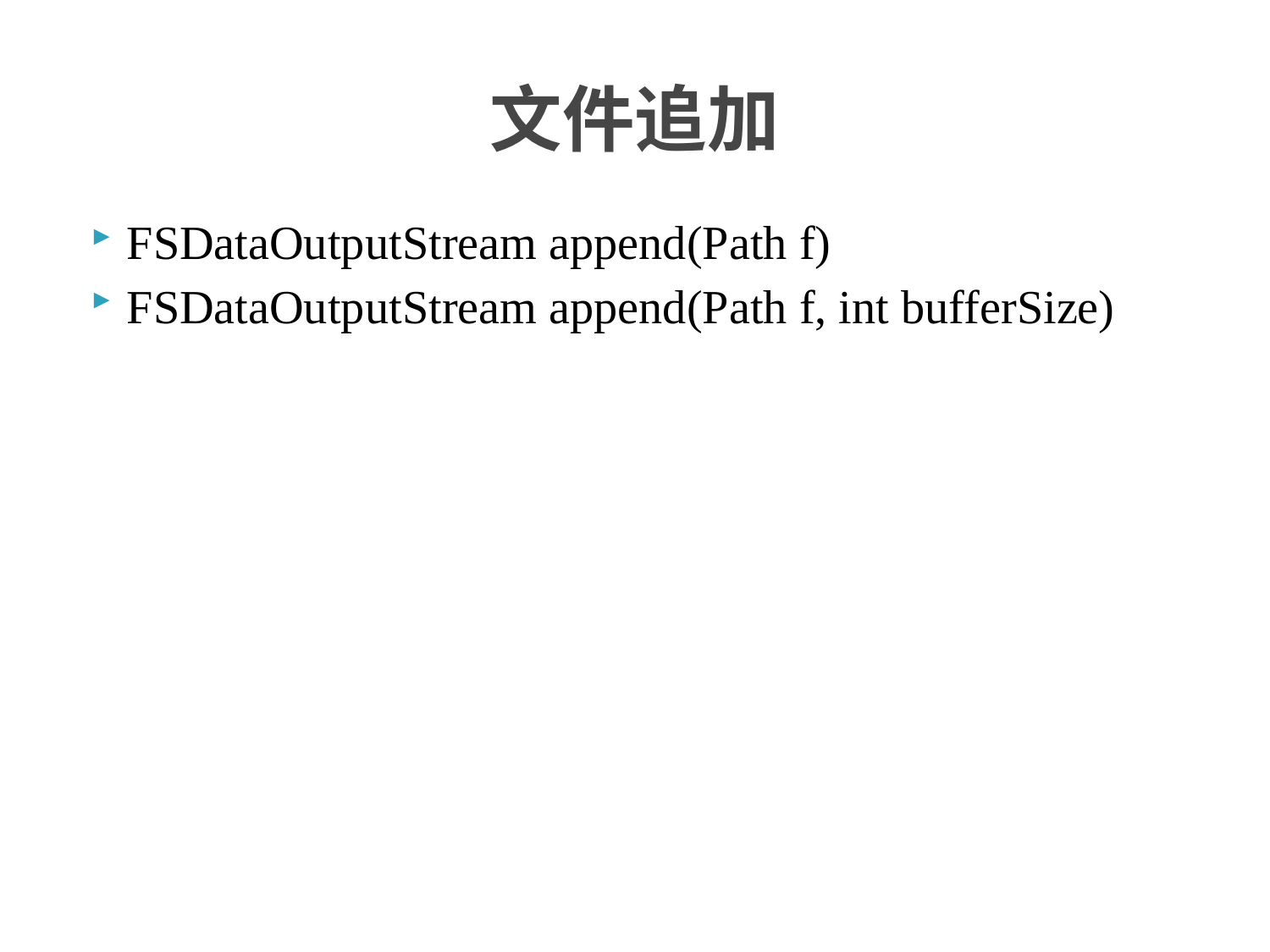

# 文件追加
FSDataOutputStream append(Path f)
FSDataOutputStream append(Path f, int bufferSize)